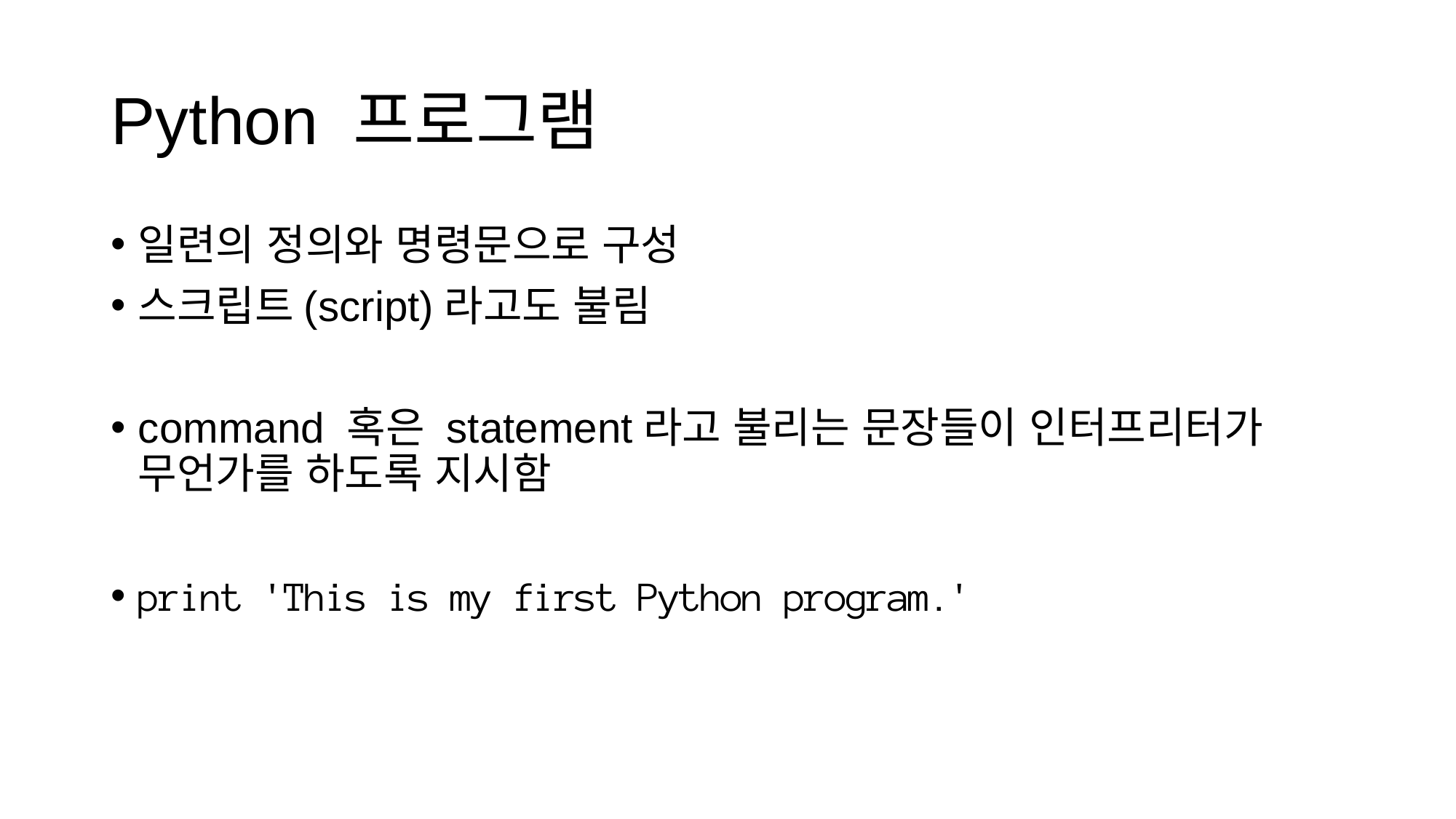

# Python 프로그램
일련의 정의와 명령문으로 구성
스크립트(script)라고도 불림

command 혹은 statement라고 불리는 문장들이 인터프리터가 무언가를 하도록 지시함

print 'This is my first Python program.'